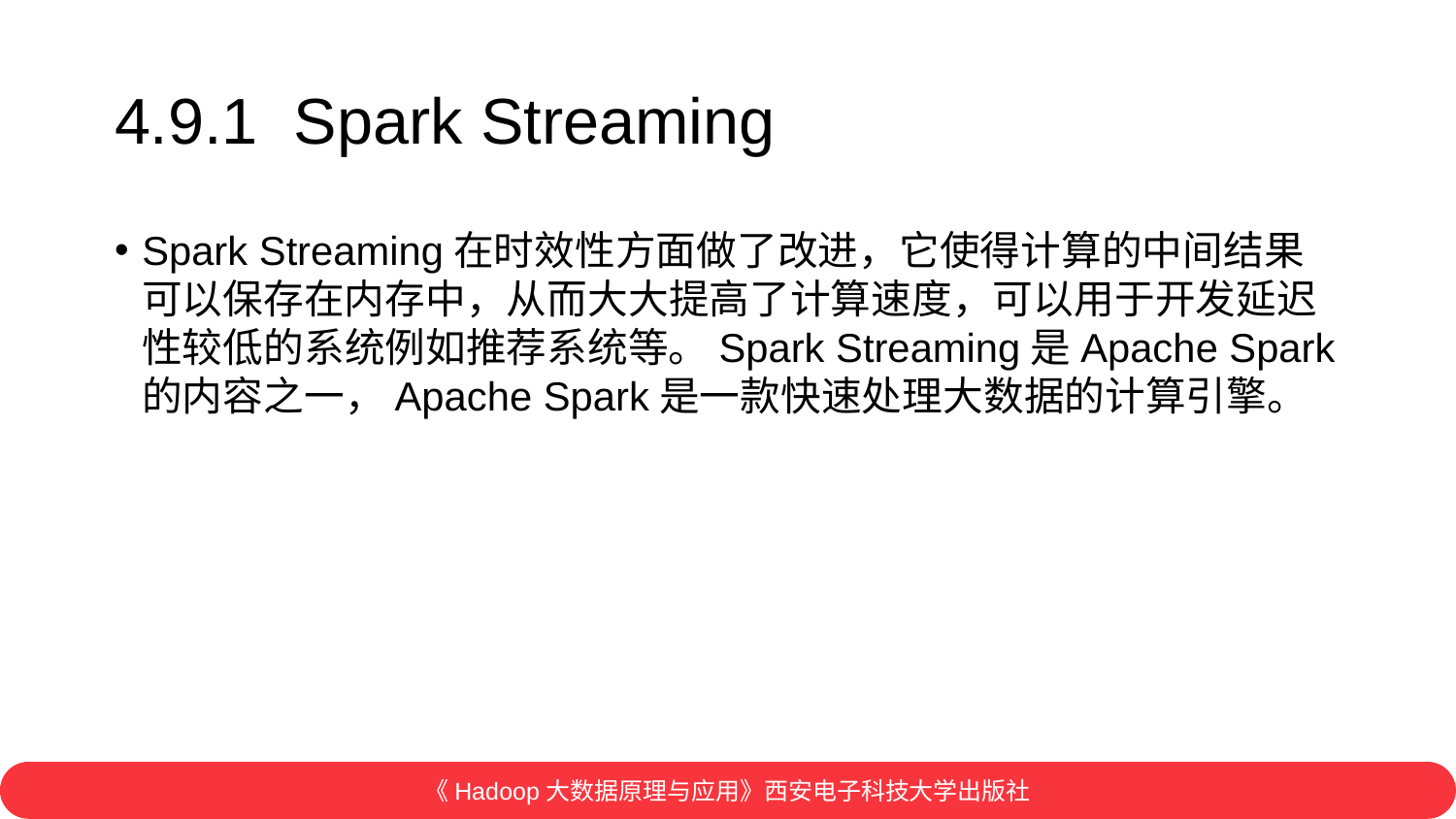

# 4.9.1  Spark Streaming
Spark Streaming在时效性方面做了改进，它使得计算的中间结果可以保存在内存中，从而大大提高了计算速度，可以用于开发延迟性较低的系统例如推荐系统等。Spark Streaming是Apache Spark的内容之一，Apache Spark是一款快速处理大数据的计算引擎。